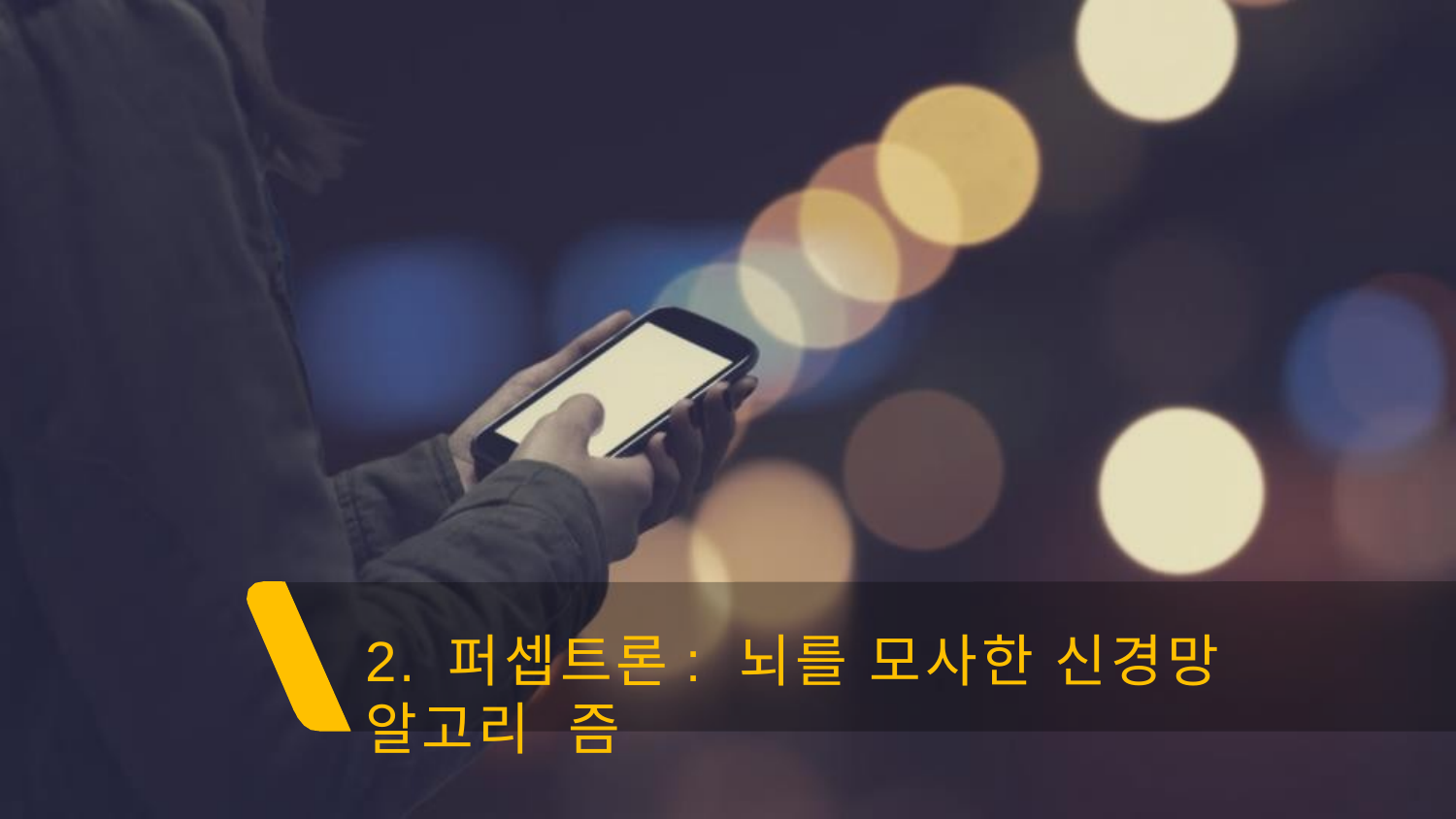

# 2. 퍼셉트론: 뇌를 모사한 신경망 알고리  즘